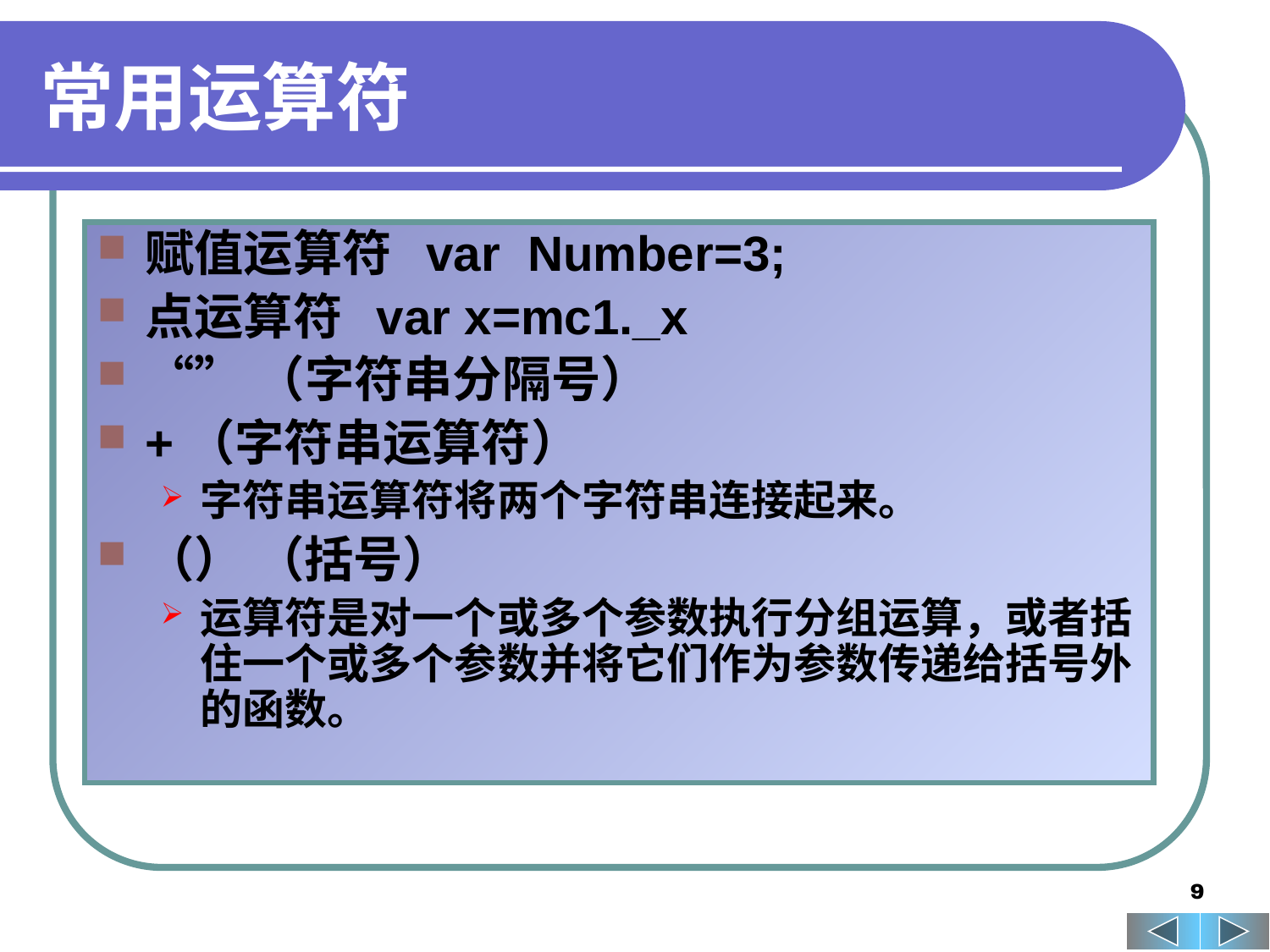

# 常用运算符
赋值运算符  var  Number=3;
点运算符  var x=mc1._x
“”（字符串分隔号）
+（字符串运算符）
字符串运算符将两个字符串连接起来。
（） （括号）
运算符是对一个或多个参数执行分组运算，或者括住一个或多个参数并将它们作为参数传递给括号外的函数。
9